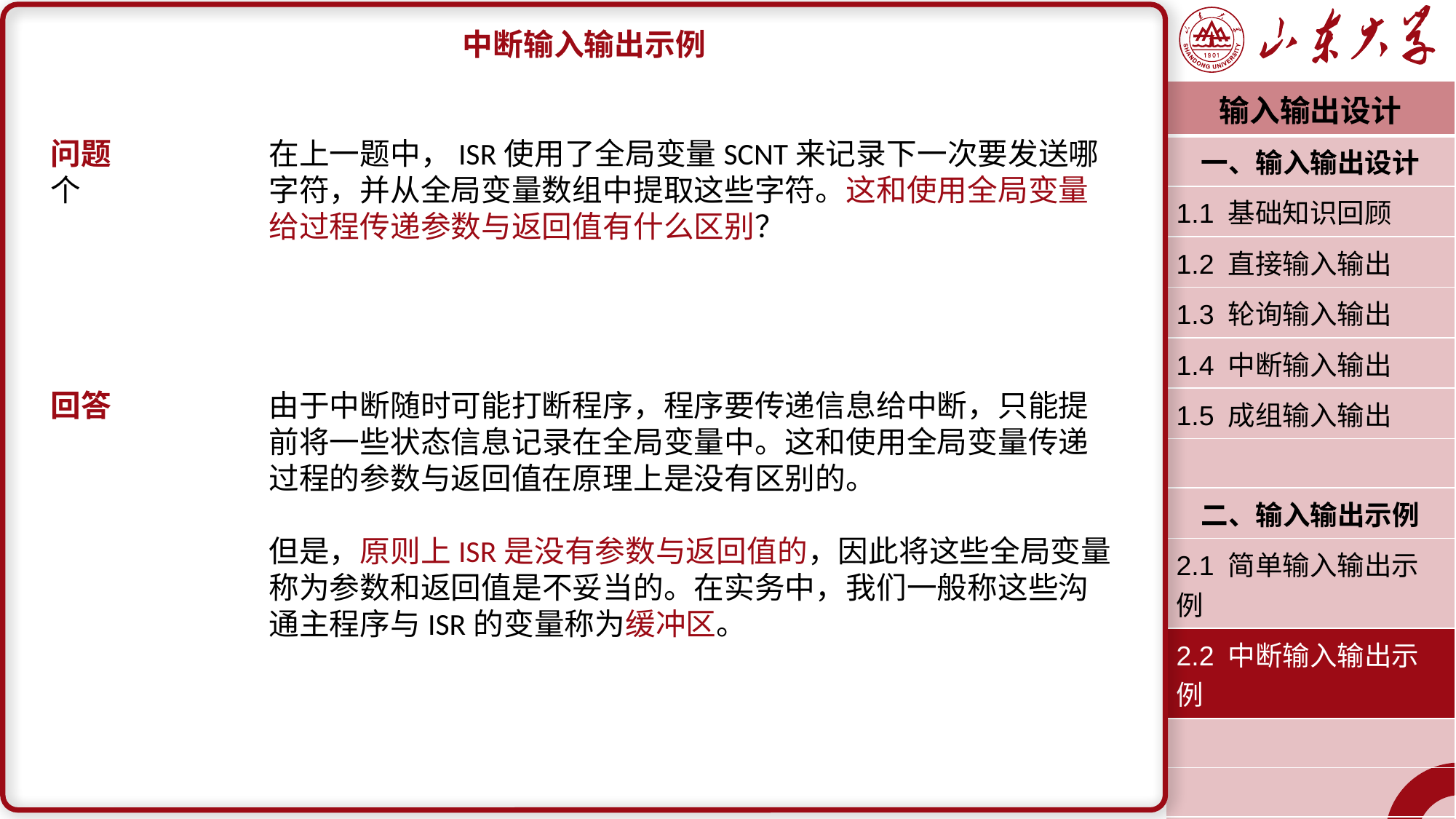

中断输入输出示例

问题		在上一题中，ISR使用了全局变量SCNT来记录下一次要发送哪个		字符，并从全局变量数组中提取这些字符。这和使用全局变量		给过程传递参数与返回值有什么区别？
| 输入输出设计 |
| --- |
| 一、输入输出设计 |
| 1.1 基础知识回顾 |
| 1.2 直接输入输出 |
| 1.3 轮询输入输出 |
| 1.4 中断输入输出 |
| 1.5 成组输入输出 |
|  |
| 二、输入输出示例 |
| 2.1 简单输入输出示例 |
| 2.2 中断输入输出示例 |
|  |
|  |
|  |
| 潘润宇 2022.10 |
回答		由于中断随时可能打断程序，程序要传递信息给中断，只能提		前将一些状态信息记录在全局变量中。这和使用全局变量传递		过程的参数与返回值在原理上是没有区别的。

		但是，原则上ISR是没有参数与返回值的，因此将这些全局变量		称为参数和返回值是不妥当的。在实务中，我们一般称这些沟		通主程序与ISR的变量称为缓冲区。